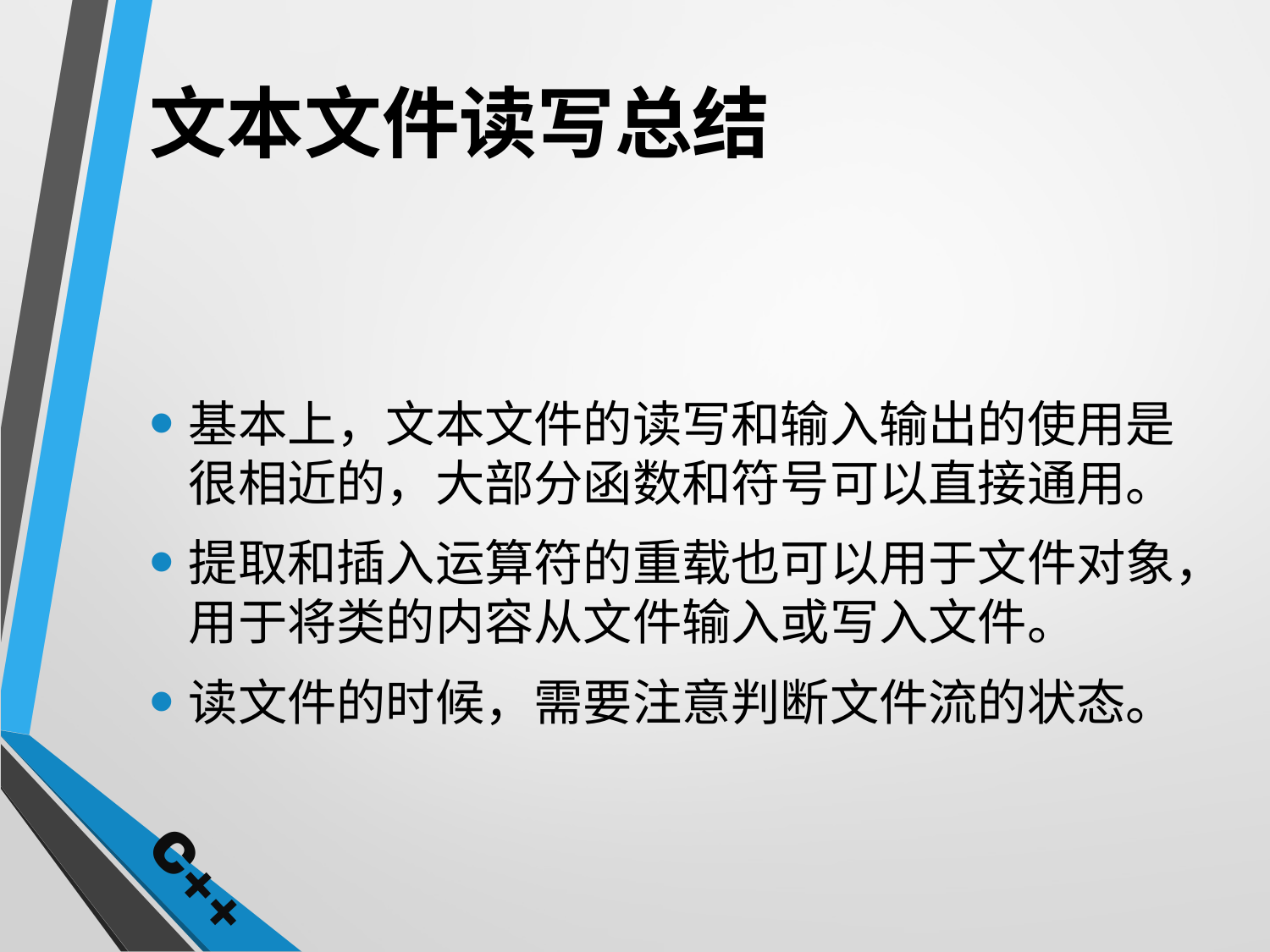

# 文本文件读写总结
基本上，文本文件的读写和输入输出的使用是很相近的，大部分函数和符号可以直接通用。
提取和插入运算符的重载也可以用于文件对象，用于将类的内容从文件输入或写入文件。
读文件的时候，需要注意判断文件流的状态。